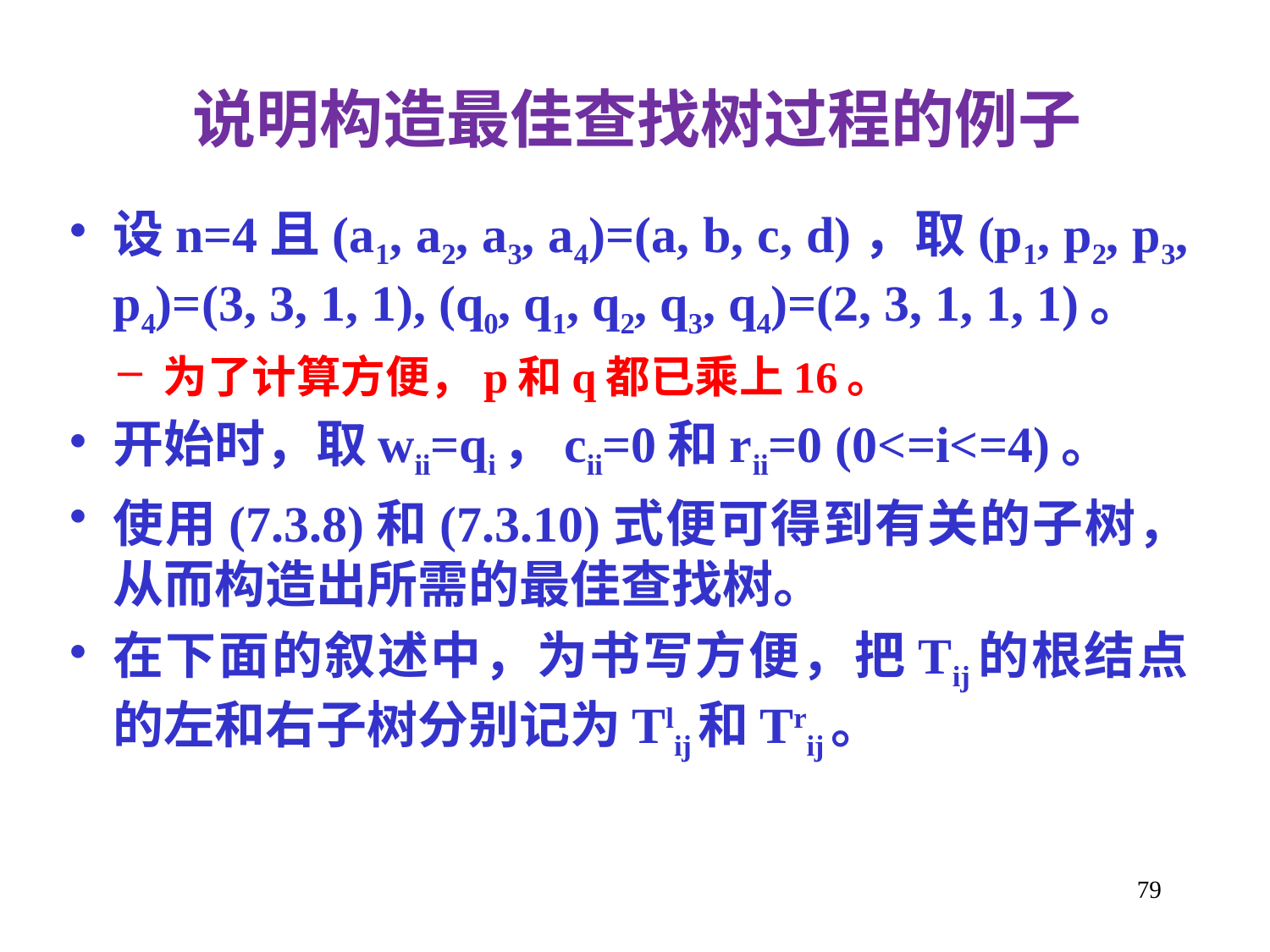

说明构造最佳查找树过程的例子
设n=4且(a1, a2, a3, a4)=(a, b, c, d)，取(p1, p2, p3, p4)=(3, 3, 1, 1), (q0, q1, q2, q3, q4)=(2, 3, 1, 1, 1)。
为了计算方便，p和q都已乘上16。
开始时，取wii=qi，cii=0和rii=0 (0<=i<=4)。
使用(7.3.8)和(7.3.10)式便可得到有关的子树，从而构造出所需的最佳查找树。
在下面的叙述中，为书写方便，把Tij的根结点的左和右子树分别记为Tlij和Trij。
79